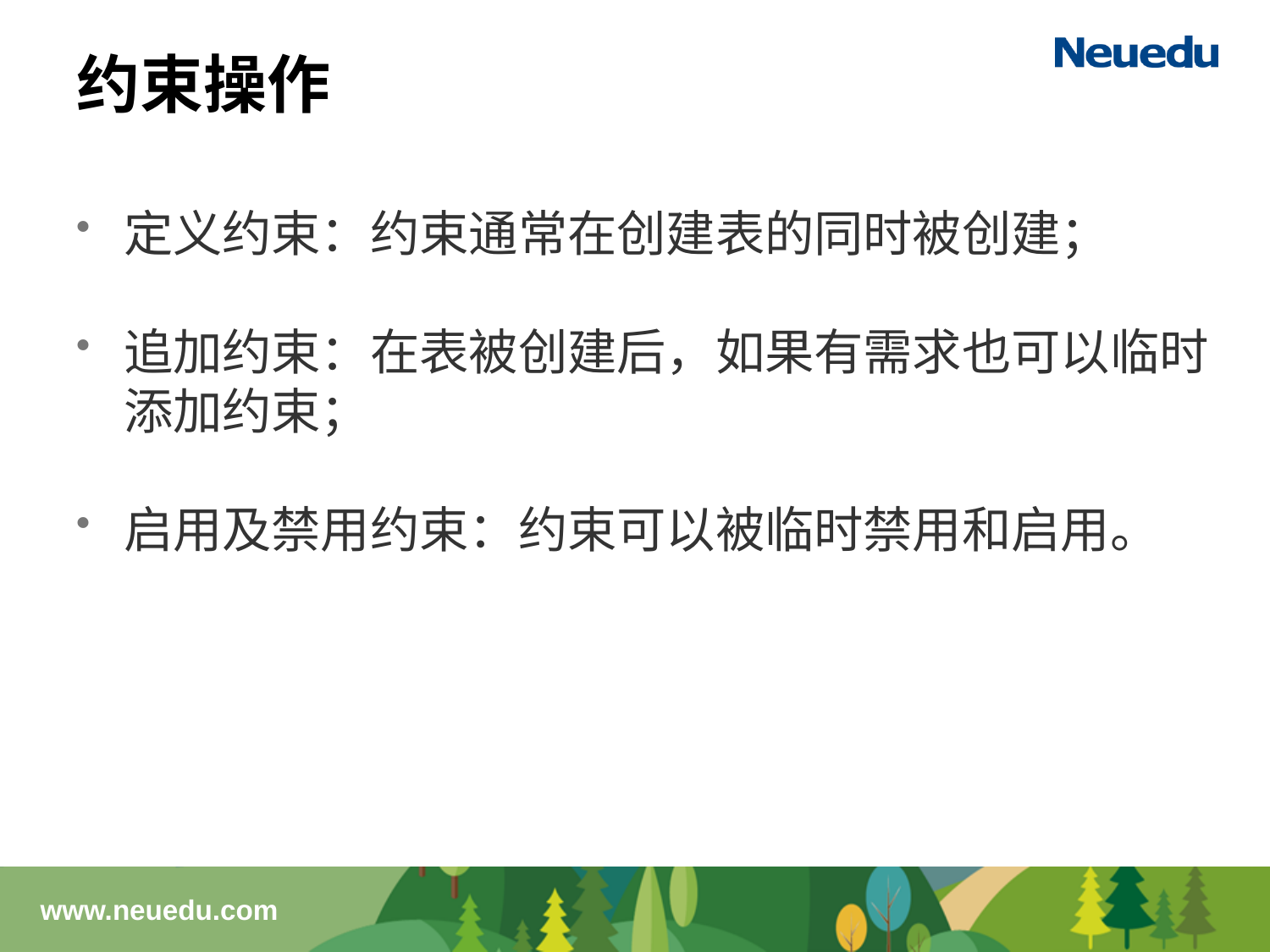

# 约束操作
定义约束：约束通常在创建表的同时被创建；

追加约束：在表被创建后，如果有需求也可以临时添加约束；

启用及禁用约束：约束可以被临时禁用和启用。